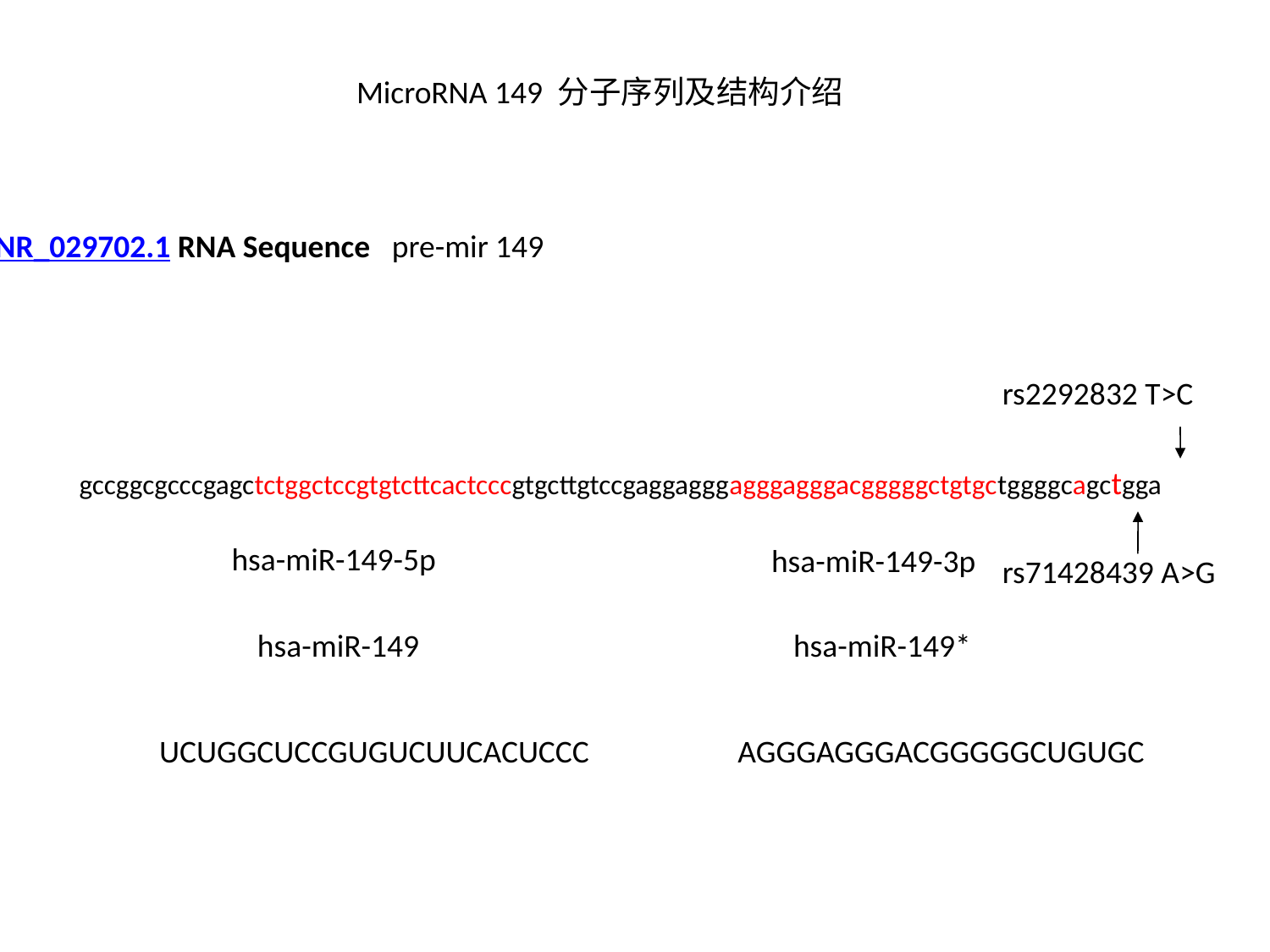

MicroRNA 149 分子序列及结构介绍
NR_029702.1 RNA Sequence   pre-mir 149
rs2292832 T>C

gccggcgcccgagctctggctccgtgtcttcactcccgtgcttgtccgaggagggagggagggacgggggctgtgctggggcagctgga

hsa-miR-149-5p
hsa-miR-149-3p
rs71428439 A>G
hsa-miR-149
hsa-miR-149*
UCUGGCUCCGUGUCUUCACUCCC
AGGGAGGGACGGGGGCUGUGC